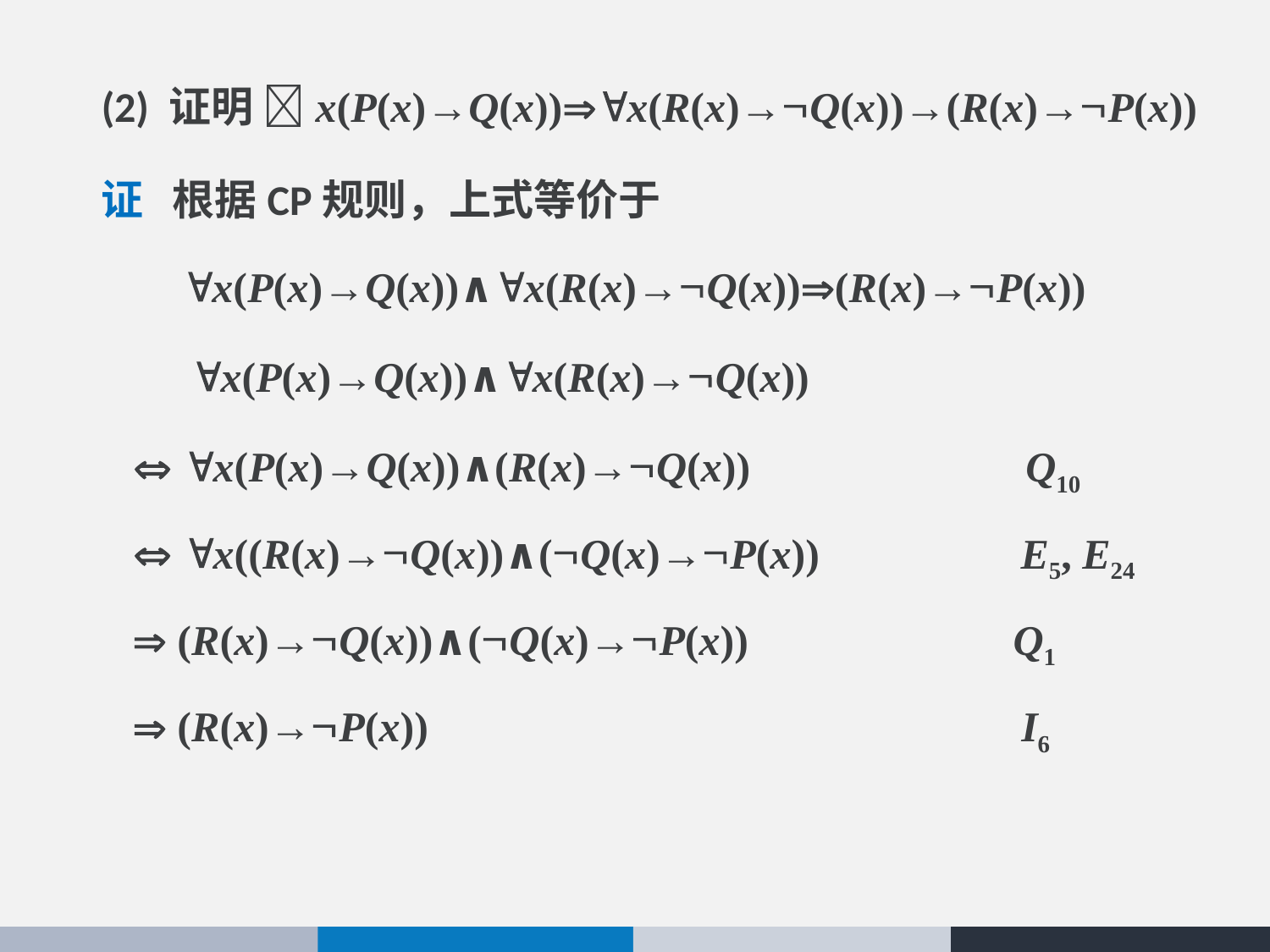

(2) 证明 ∀x(P(x)→Q(x))⇒∀x(R(x)→¬Q(x))→(R(x)→¬P(x))
证   根据CP规则，上式等价于
∀x(P(x)→Q(x))∧∀x(R(x)→¬Q(x))⇒(R(x)→¬P(x))
∀x(P(x)→Q(x))∧∀x(R(x)→¬Q(x))
⇔ ∀x(P(x)→Q(x))∧(R(x)→¬Q(x))                          Q10
⇔ ∀x((R(x)→¬Q(x))∧(¬Q(x)→¬P(x))                   E5, E24
⇒ (R(x)→¬Q(x))∧(¬Q(x)→¬P(x))                         Q1
⇒ (R(x)→¬P(x))                                                        I6